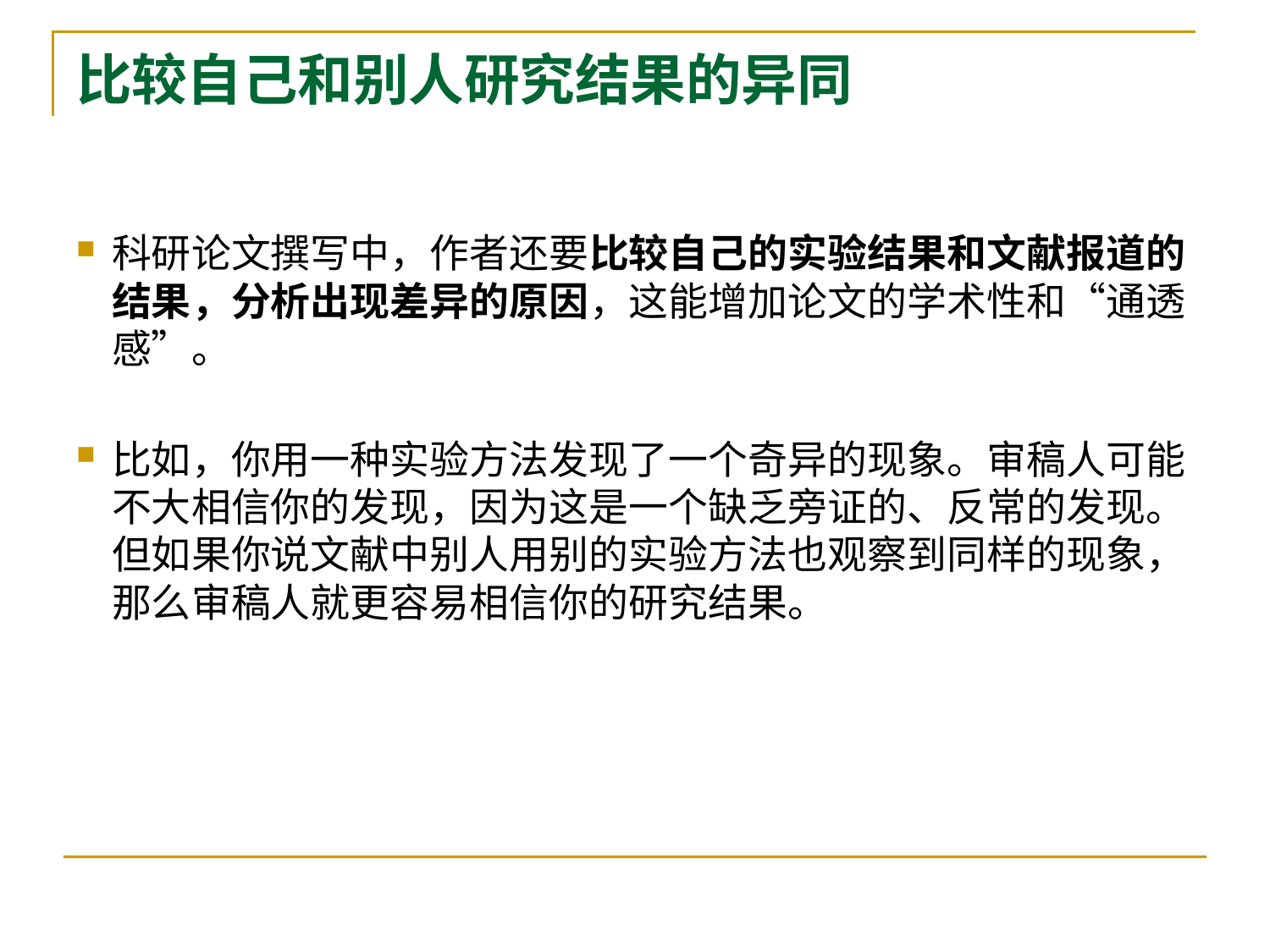

# 比较自己和别人研究结果的异同
科研论文撰写中，作者还要比较自己的实验结果和文献报道的结果，分析出现差异的原因，这能增加论文的学术性和“通透感”。

比如，你用一种实验方法发现了一个奇异的现象。审稿人可能不大相信你的发现，因为这是一个缺乏旁证的、反常的发现。但如果你说文献中别人用别的实验方法也观察到同样的现象，那么审稿人就更容易相信你的研究结果。